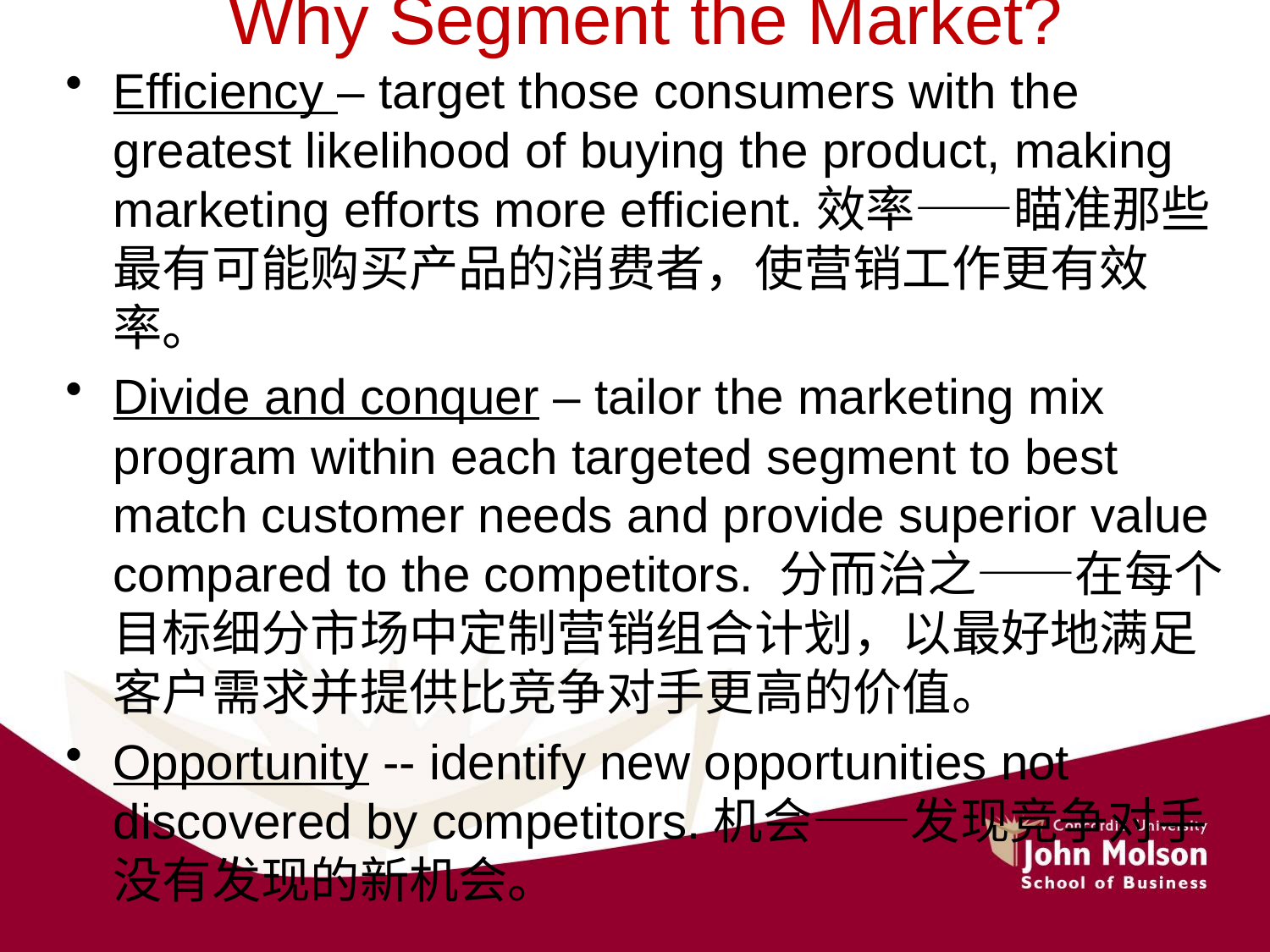

# Why Segment the Market?
Efficiency – target those consumers with the greatest likelihood of buying the product, making marketing efforts more efficient.效率——瞄准那些最有可能购买产品的消费者，使营销工作更有效率。
Divide and conquer – tailor the marketing mix program within each targeted segment to best match customer needs and provide superior value compared to the competitors. 分而治之——在每个目标细分市场中定制营销组合计划，以最好地满足客户需求并提供比竞争对手更高的价值。
Opportunity -- identify new opportunities not discovered by competitors.机会——发现竞争对手没有发现的新机会。